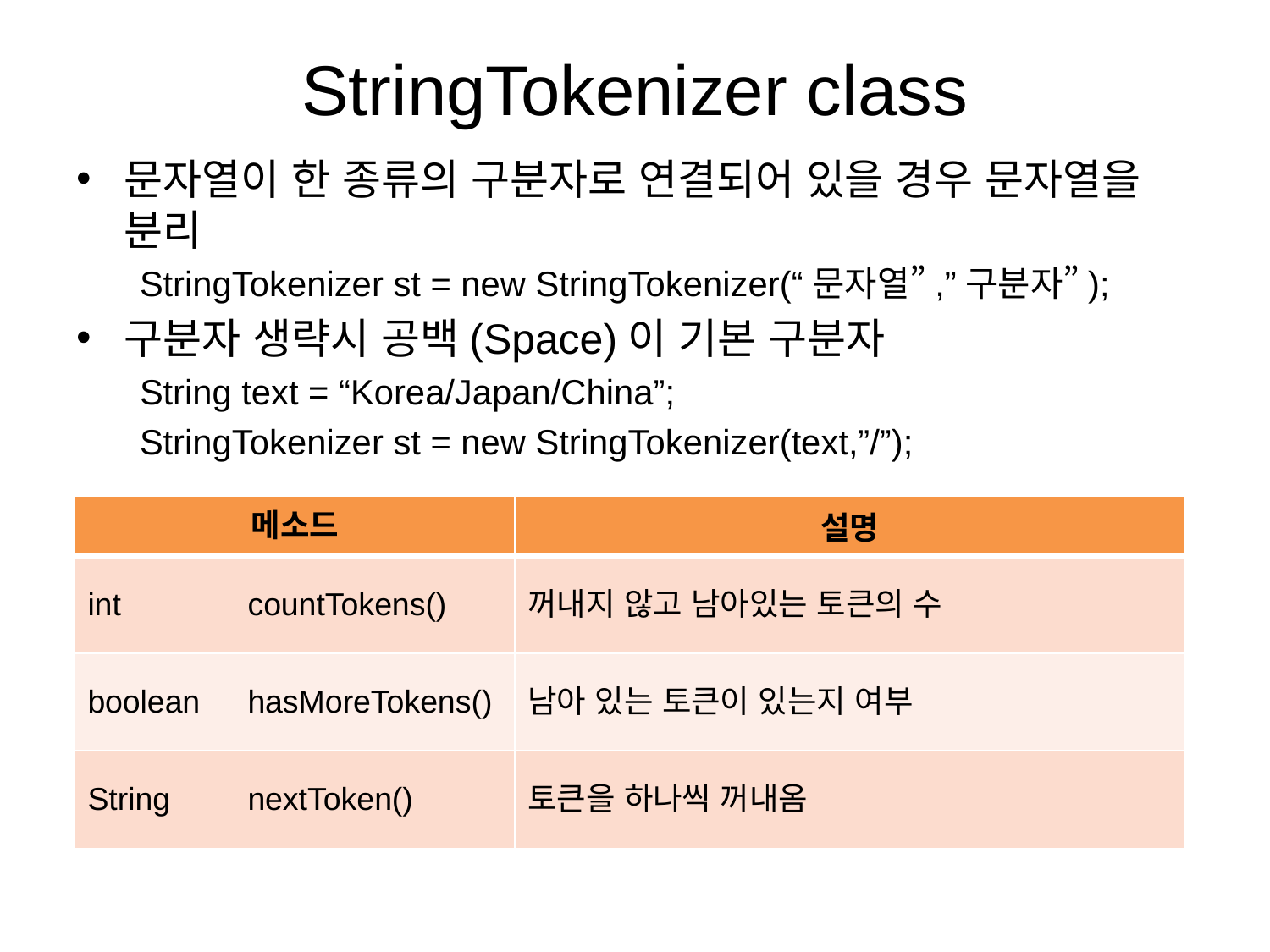

# StringTokenizer class
문자열이 한 종류의 구분자로 연결되어 있을 경우 문자열을 분리
StringTokenizer st = new StringTokenizer(“문자열”,”구분자”);
구분자 생략시 공백(Space)이 기본 구분자
String text = “Korea/Japan/China”;
StringTokenizer st = new StringTokenizer(text,”/”);

| 메소드 |  | 설명 |
| --- | --- | --- |
| int | countTokens() | 꺼내지 않고 남아있는 토큰의 수 |
| boolean | hasMoreTokens() | 남아 있는 토큰이 있는지 여부 |
| String | nextToken() | 토큰을 하나씩 꺼내옴 |